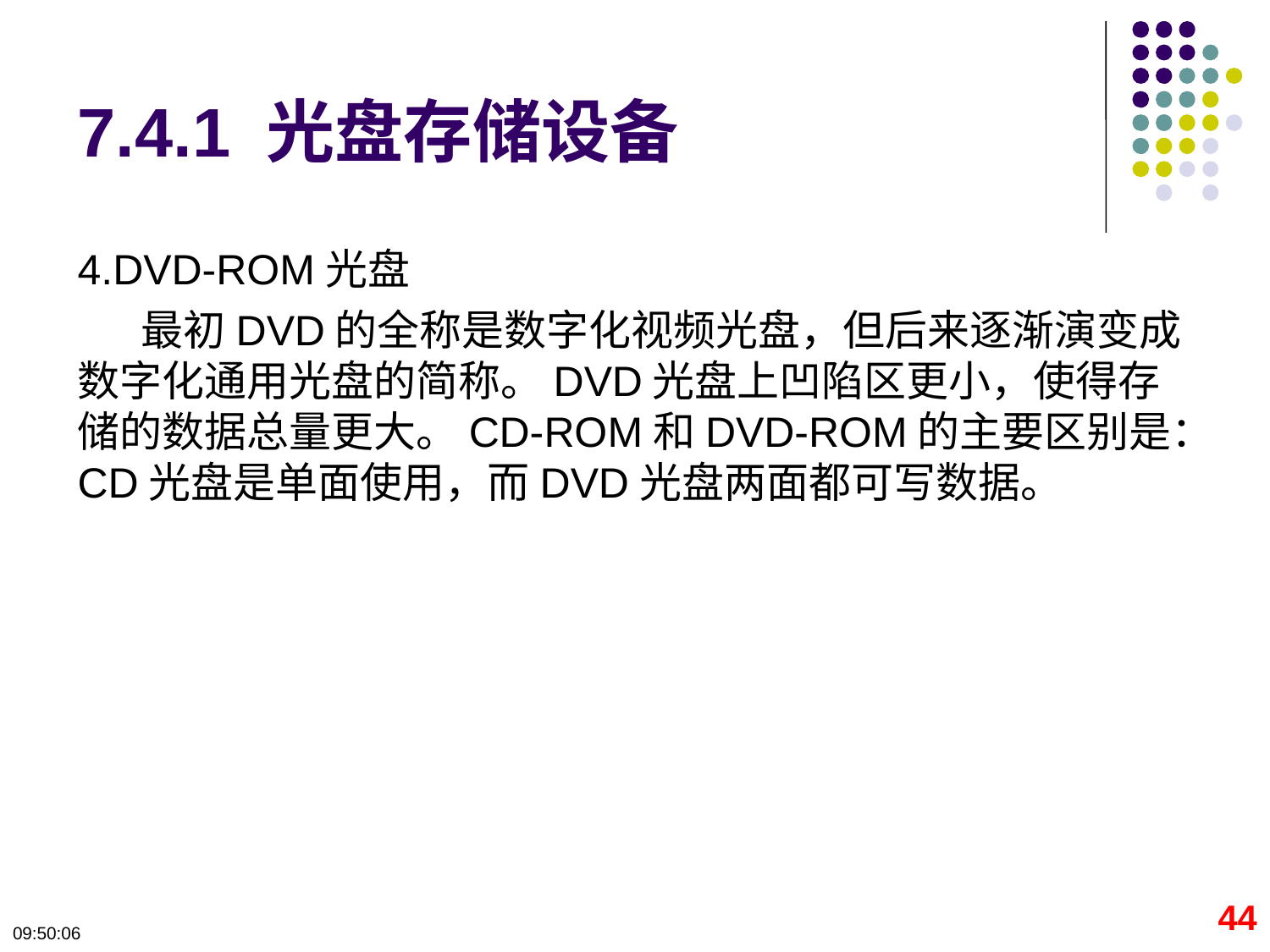

# 7.4.1 光盘存储设备
4.DVD-ROM光盘
最初DVD的全称是数字化视频光盘，但后来逐渐演变成数字化通用光盘的简称。DVD光盘上凹陷区更小，使得存储的数据总量更大。CD-ROM和DVD-ROM的主要区别是：CD光盘是单面使用，而DVD光盘两面都可写数据。
44
09:50:06